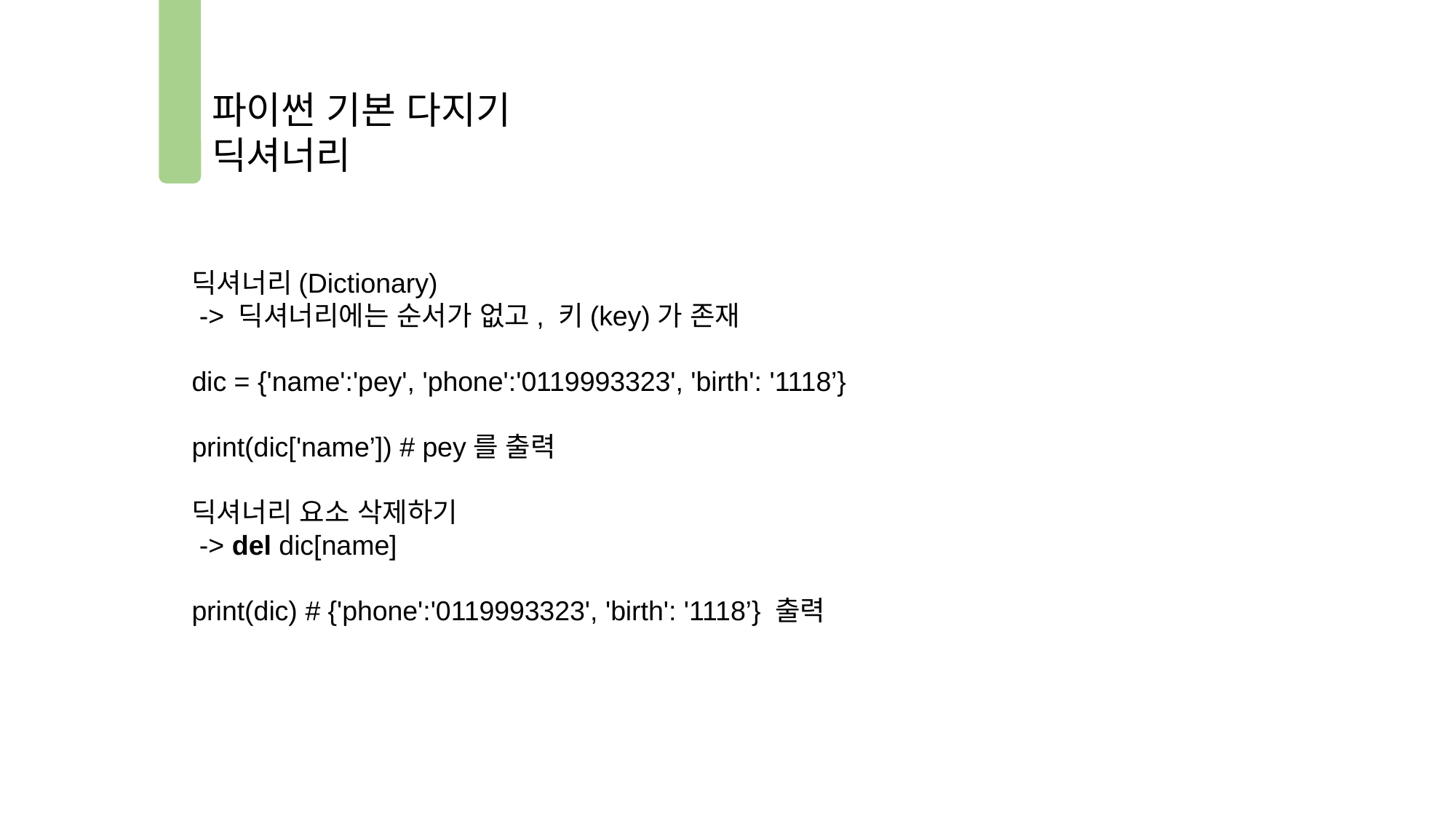

파이썬 기본 다지기
딕셔너리
딕셔너리(Dictionary)
 -> 딕셔너리에는 순서가 없고, 키(key)가 존재

dic = {'name':'pey', 'phone':'0119993323', 'birth': '1118’}

print(dic['name’]) # pey를 출력

딕셔너리 요소 삭제하기
 -> del dic[name]

print(dic) # {'phone':'0119993323', 'birth': '1118’} 출력